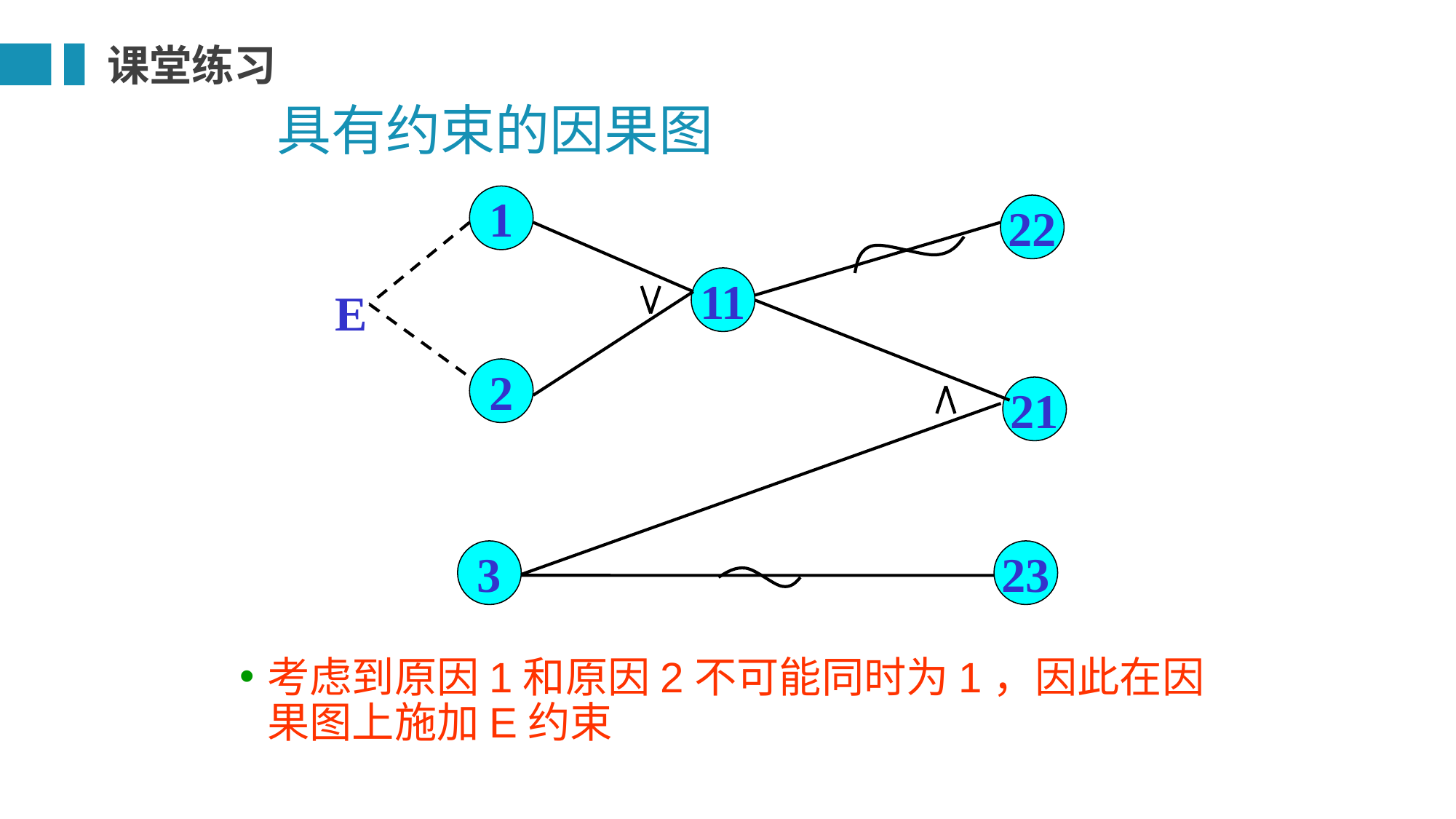

# 具有约束的因果图
课堂练习

1
22

11
E

2
21

3
23

考虑到原因1和原因2不可能同时为1，因此在因果图上施加E约束
76